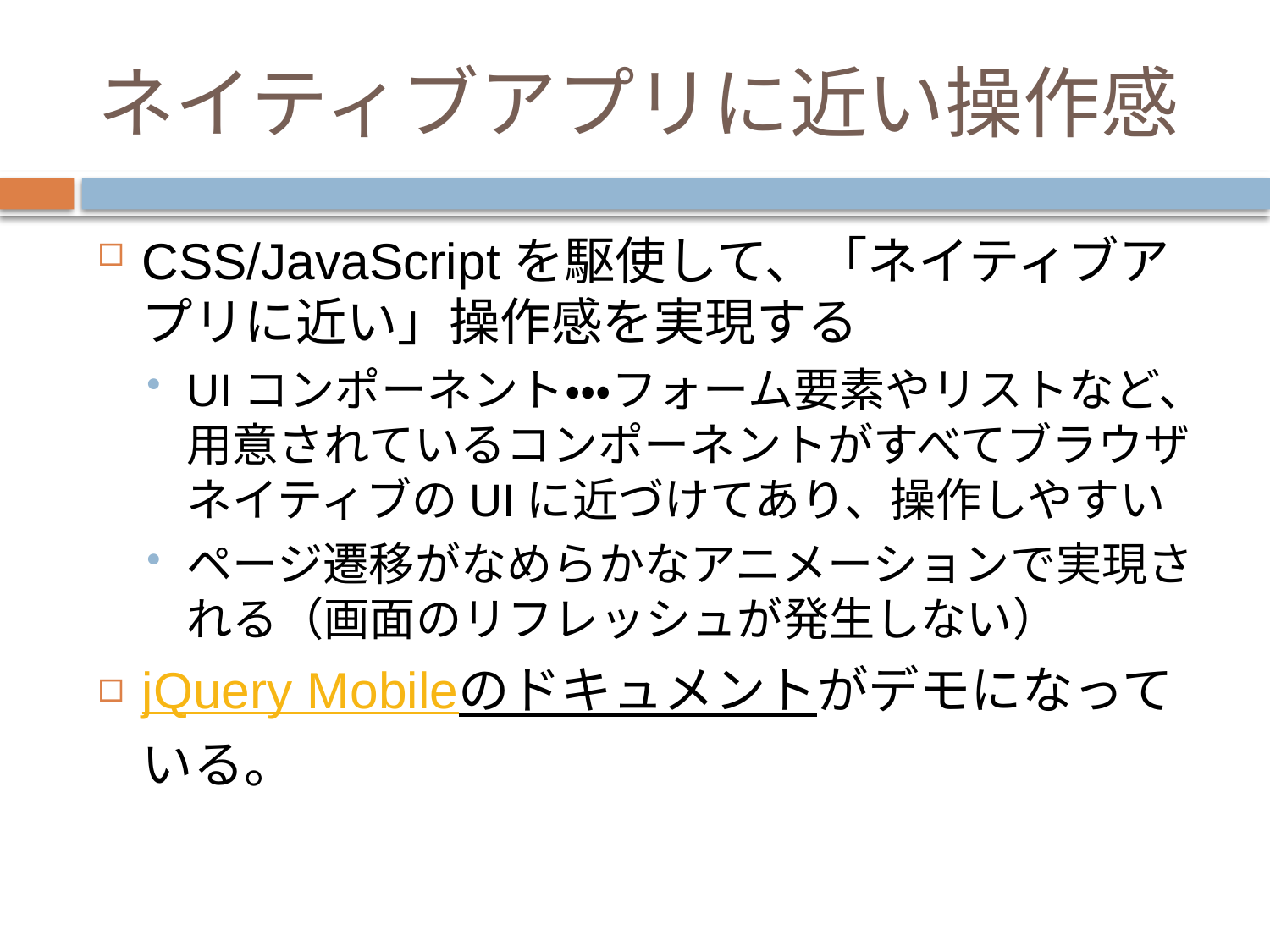

# ネイティブアプリに近い操作感
CSS/JavaScriptを駆使して、「ネイティブアプリに近い」操作感を実現する
UIコンポーネント・・・フォーム要素やリストなど、用意されているコンポーネントがすべてブラウザネイティブのUIに近づけてあり、操作しやすい
ページ遷移がなめらかなアニメーションで実現される（画面のリフレッシュが発生しない）
jQuery Mobileのドキュメントがデモになっている。